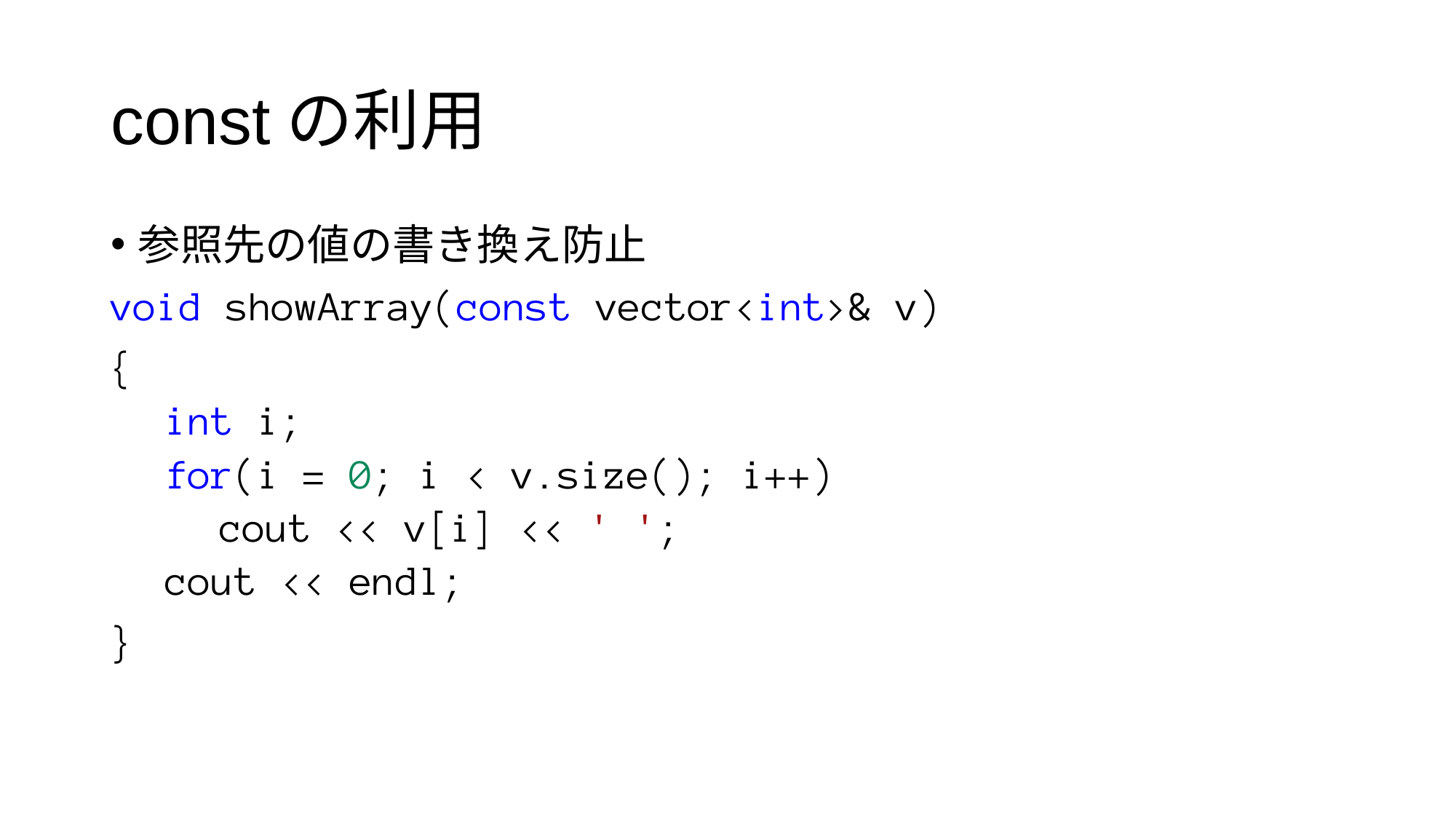

# constの利用
参照先の値の書き換え防止
void showArray(const vector<int>& v)
{
int i;
for(i = 0; i < v.size(); i++)
cout << v[i] << ' ';
cout << endl;
}